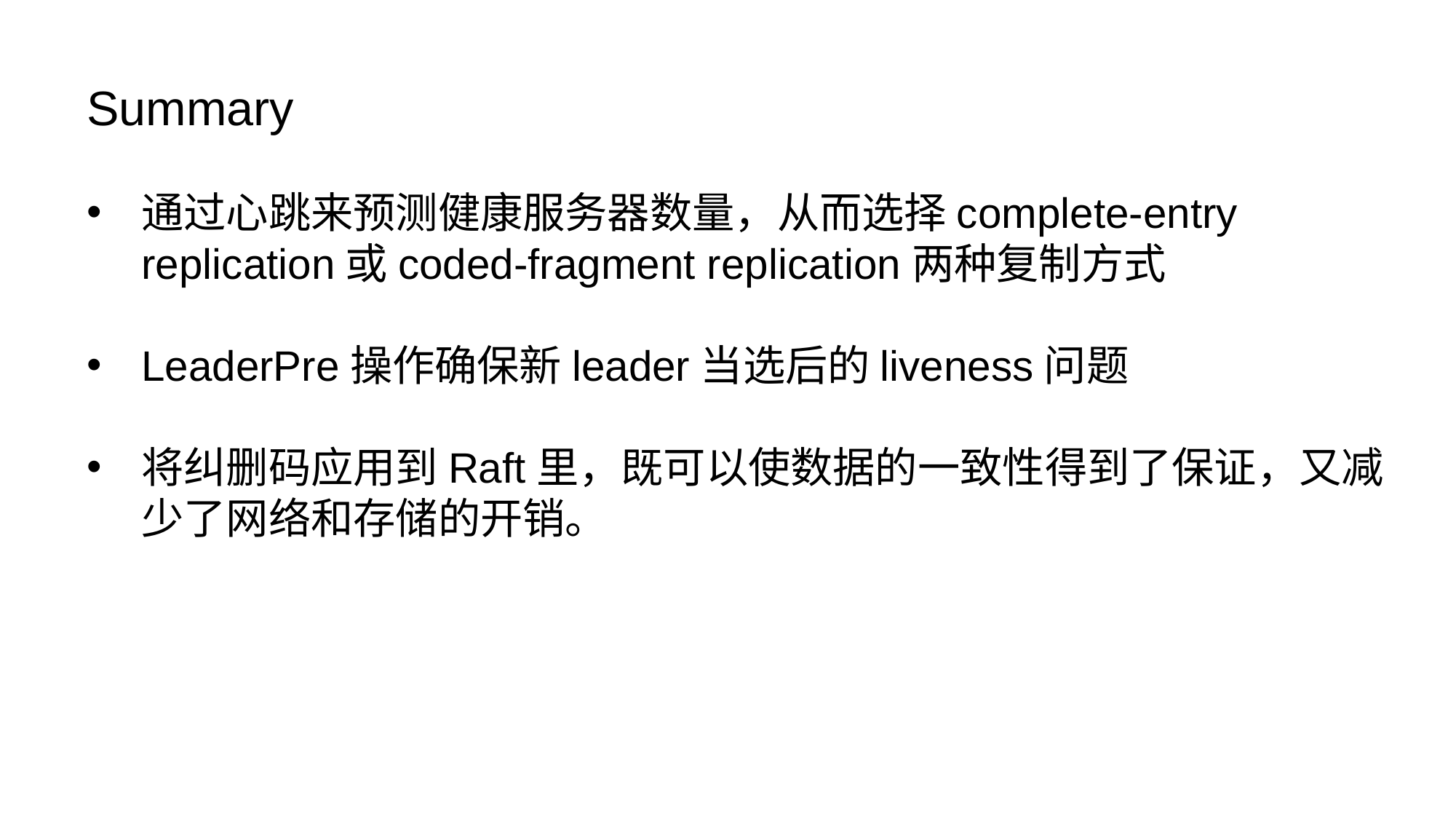

Summary

通过心跳来预测健康服务器数量，从而选择complete-entry replication或coded-fragment replication两种复制方式

LeaderPre操作确保新leader当选后的liveness问题

将纠删码应用到Raft里，既可以使数据的一致性得到了保证，又减少了网络和存储的开销。